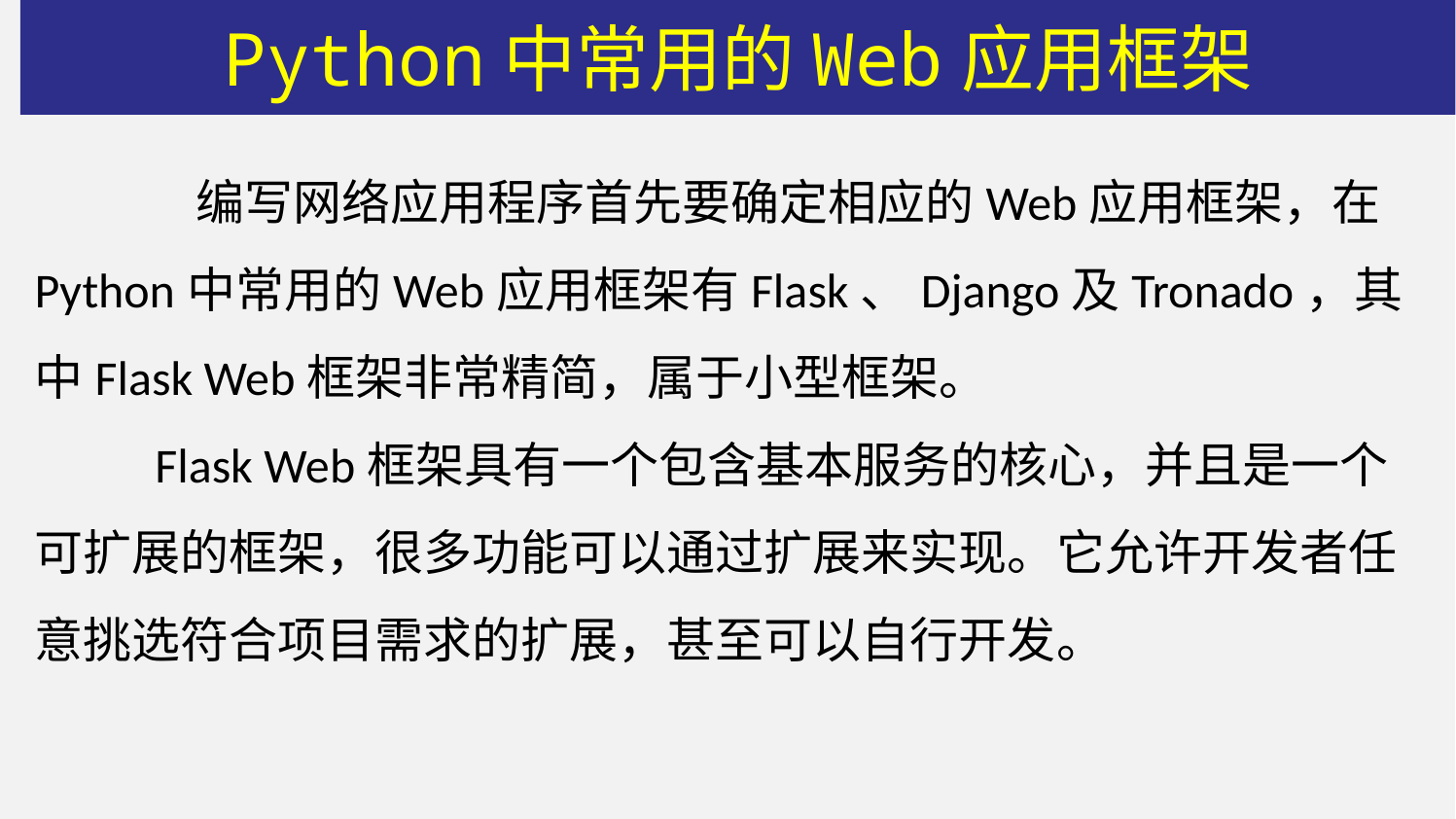

# Python中常用的Web应用框架
           编写网络应用程序首先要确定相应的Web应用框架，在Python中常用的Web应用框架有Flask、Django及Tronado，其中Flask Web框架非常精简，属于小型框架。
           Flask Web框架具有一个包含基本服务的核心，并且是一个可扩展的框架，很多功能可以通过扩展来实现。它允许开发者任意挑选符合项目需求的扩展，甚至可以自行开发。